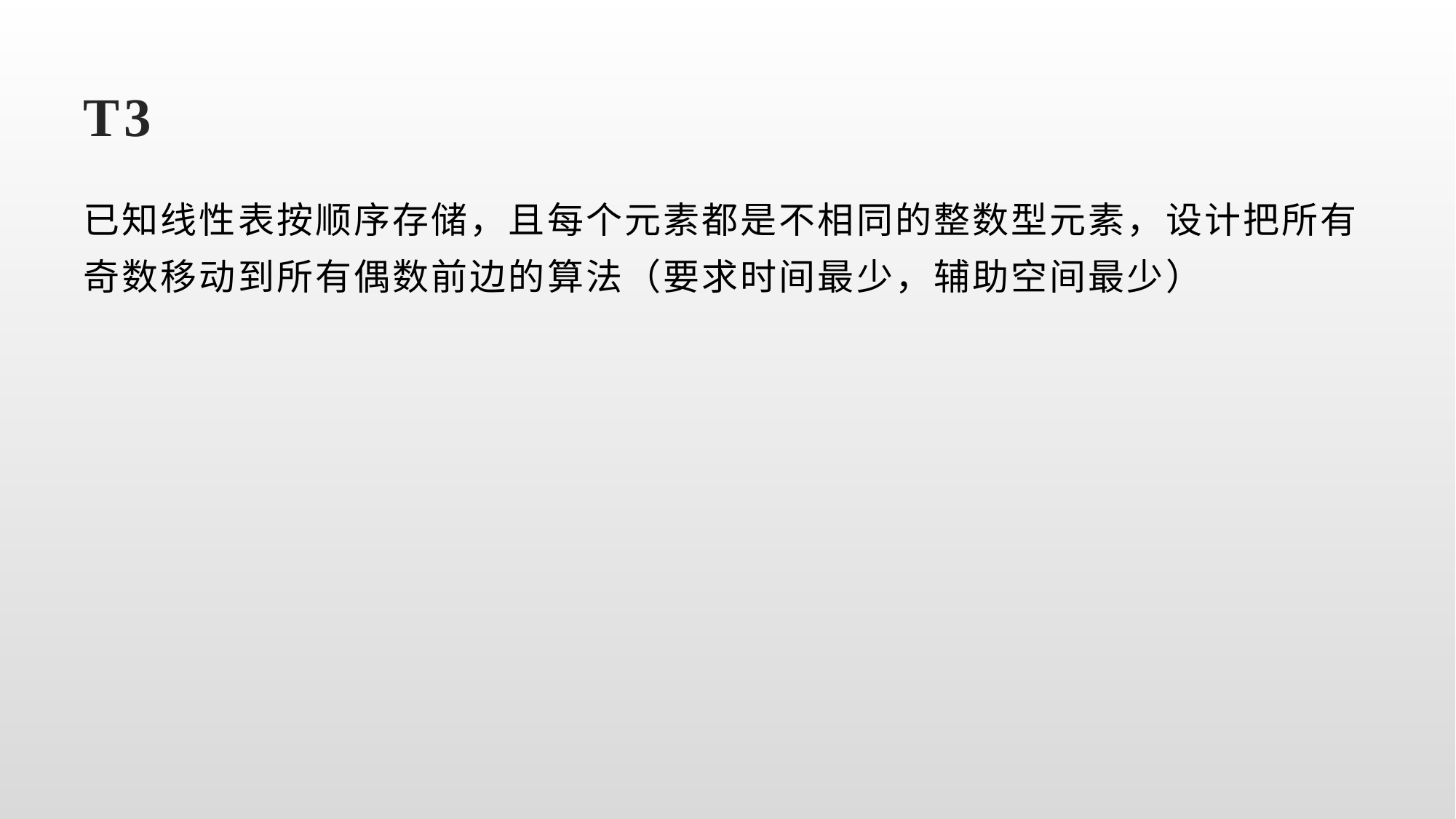

# T3
已知线性表按顺序存储，且每个元素都是不相同的整数型元素，设计把所有奇数移动到所有偶数前边的算法（要求时间最少，辅助空间最少）